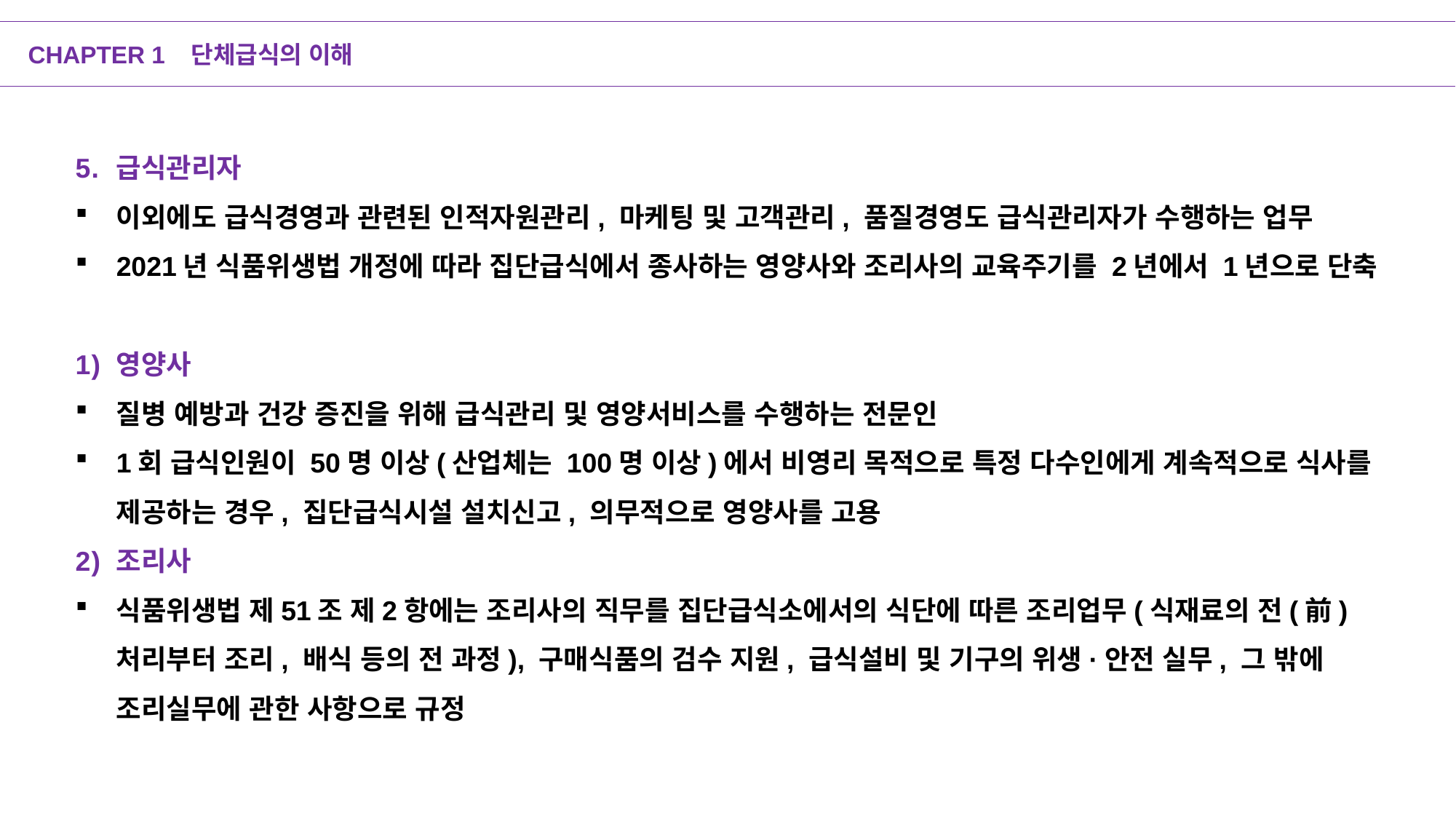

CHAPTER 1   단체급식의 이해
급식관리자
이외에도 급식경영과 관련된 인적자원관리, 마케팅 및 고객관리, 품질경영도 급식관리자가 수행하는 업무
2021년 식품위생법 개정에 따라 집단급식에서 종사하는 영양사와 조리사의 교육주기를 2년에서 1년으로 단축

영양사
질병 예방과 건강 증진을 위해 급식관리 및 영양서비스를 수행하는 전문인
1회 급식인원이 50명 이상(산업체는 100명 이상)에서 비영리 목적으로 특정 다수인에게 계속적으로 식사를 제공하는 경우, 집단급식시설 설치신고, 의무적으로 영양사를 고용
조리사
식품위생법 제51조 제2항에는 조리사의 직무를 집단급식소에서의 식단에 따른 조리업무(식재료의 전(前)처리부터 조리, 배식 등의 전 과정), 구매식품의 검수 지원, 급식설비 및 기구의 위생·안전 실무, 그 밖에 조리실무에 관한 사항으로 규정